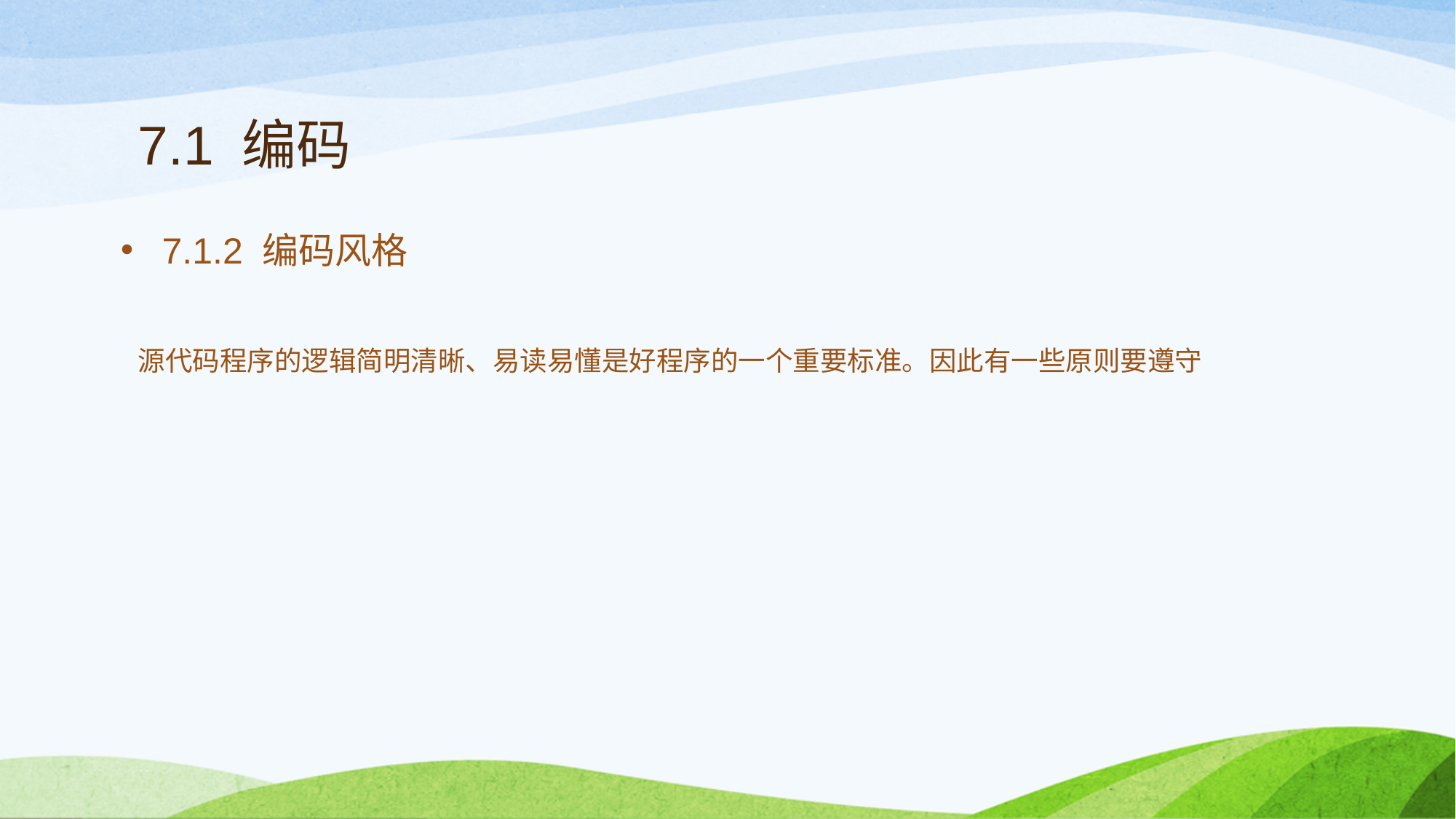

# 7.1 编码
7.1.2 编码风格
源代码程序的逻辑简明清晰、易读易懂是好程序的一个重要标准。因此有一些原则要遵守